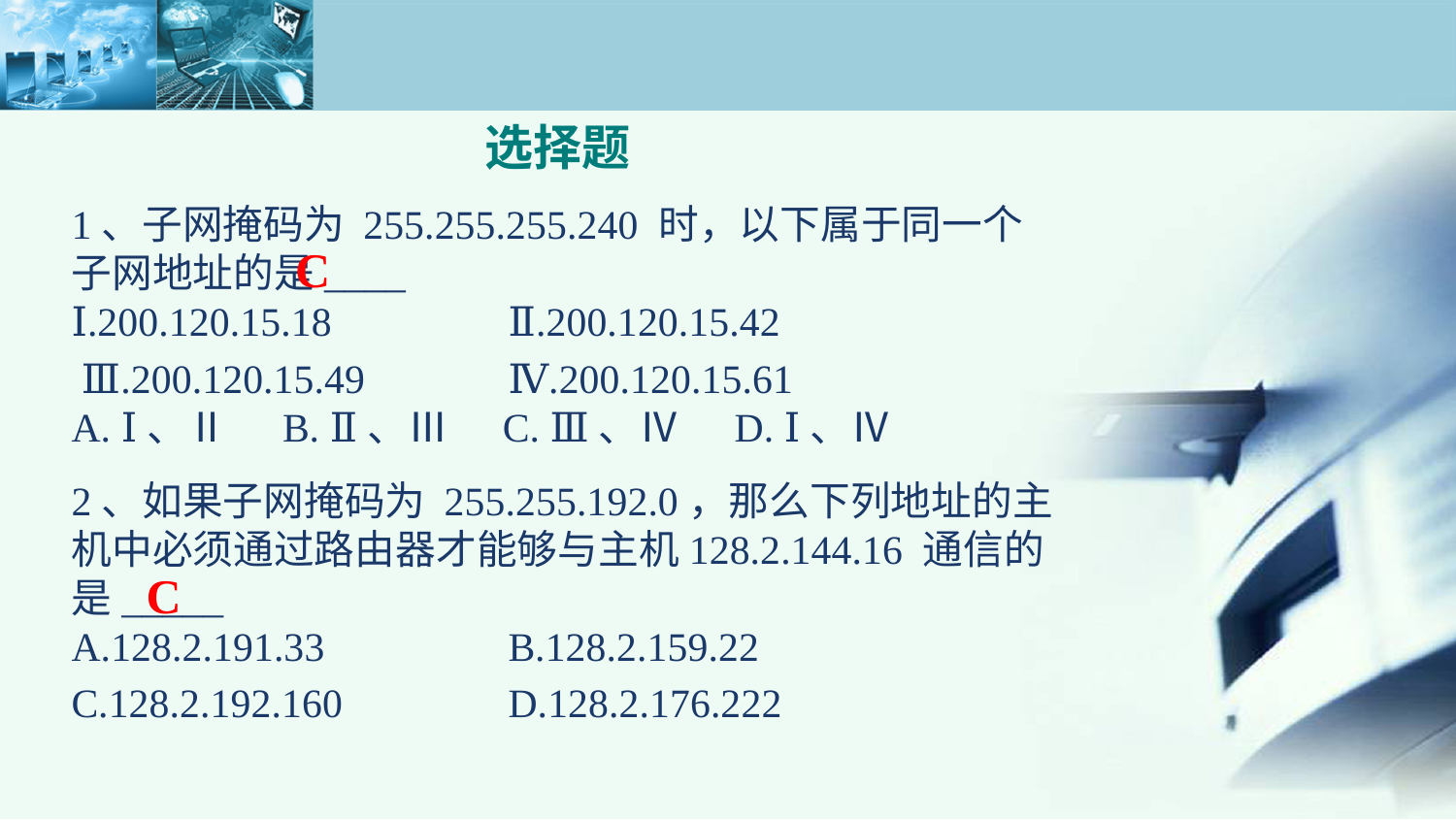

# 选择题
1、子网掩码为 255.255.255.240 时，以下属于同一个子网地址的是____
Ⅰ.200.120.15.18		Ⅱ.200.120.15.42
 Ⅲ.200.120.15.49	Ⅳ.200.120.15.61
A. Ⅰ、Ⅱ     B. Ⅱ、Ⅲ     C. Ⅲ、Ⅳ     D. Ⅰ、Ⅳ
2、如果子网掩码为 255.255.192.0，那么下列地址的主机中必须通过路由器才能够与主机128.2.144.16 通信的是_____
A.128.2.191.33 		B.128.2.159.22
C.128.2.192.160		D.128.2.176.222
C
C